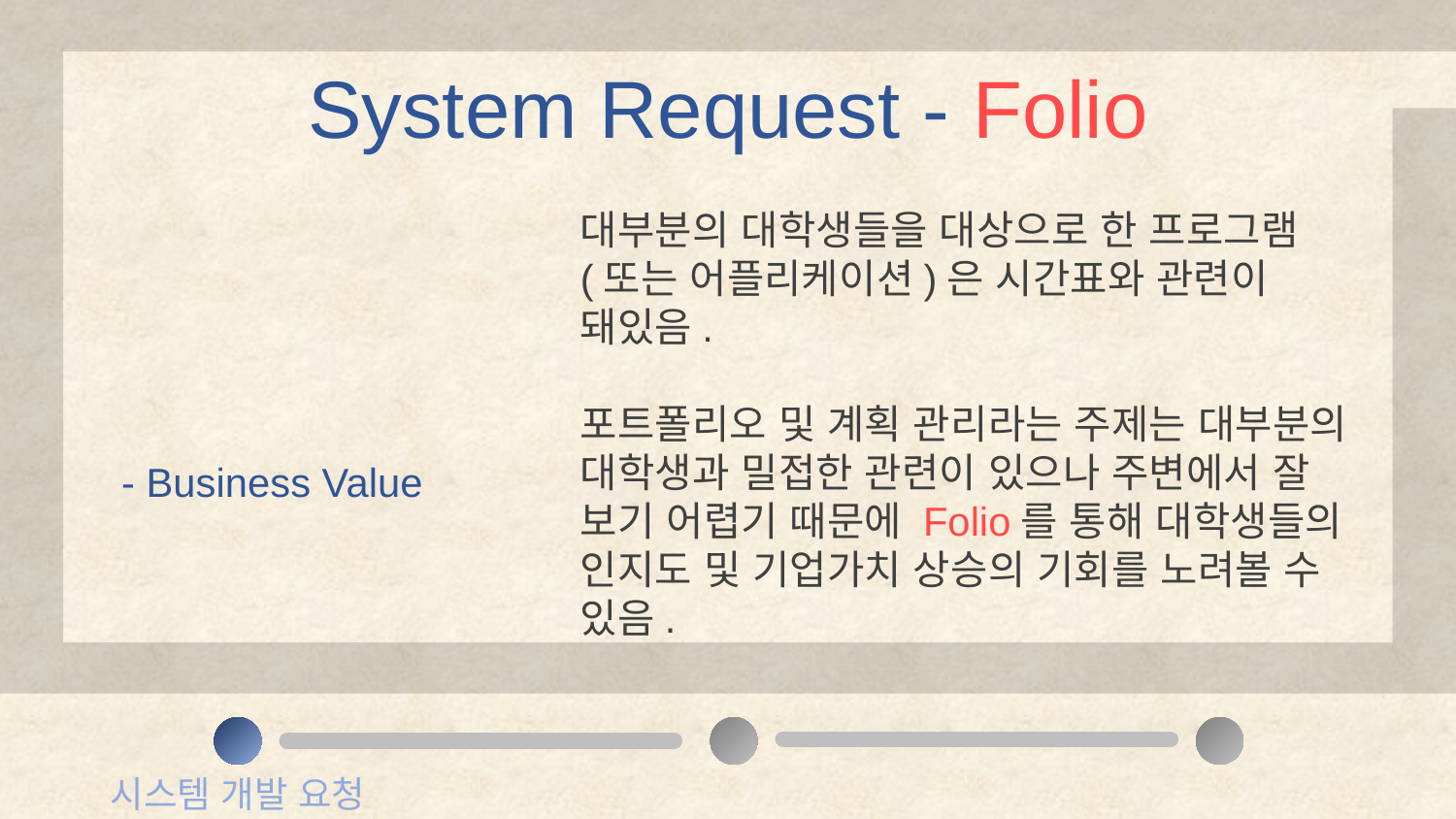

System Request - Folio
대부분의 대학생들을 대상으로 한 프로그램(또는 어플리케이션)은 시간표와 관련이 돼있음.

포트폴리오 및 계획 관리라는 주제는 대부분의 대학생과 밀접한 관련이 있으나 주변에서 잘 보기 어렵기 때문에 Folio를 통해 대학생들의 인지도 및 기업가치 상승의 기회를 노려볼 수 있음.
- Business Value

시스템 개발 요청